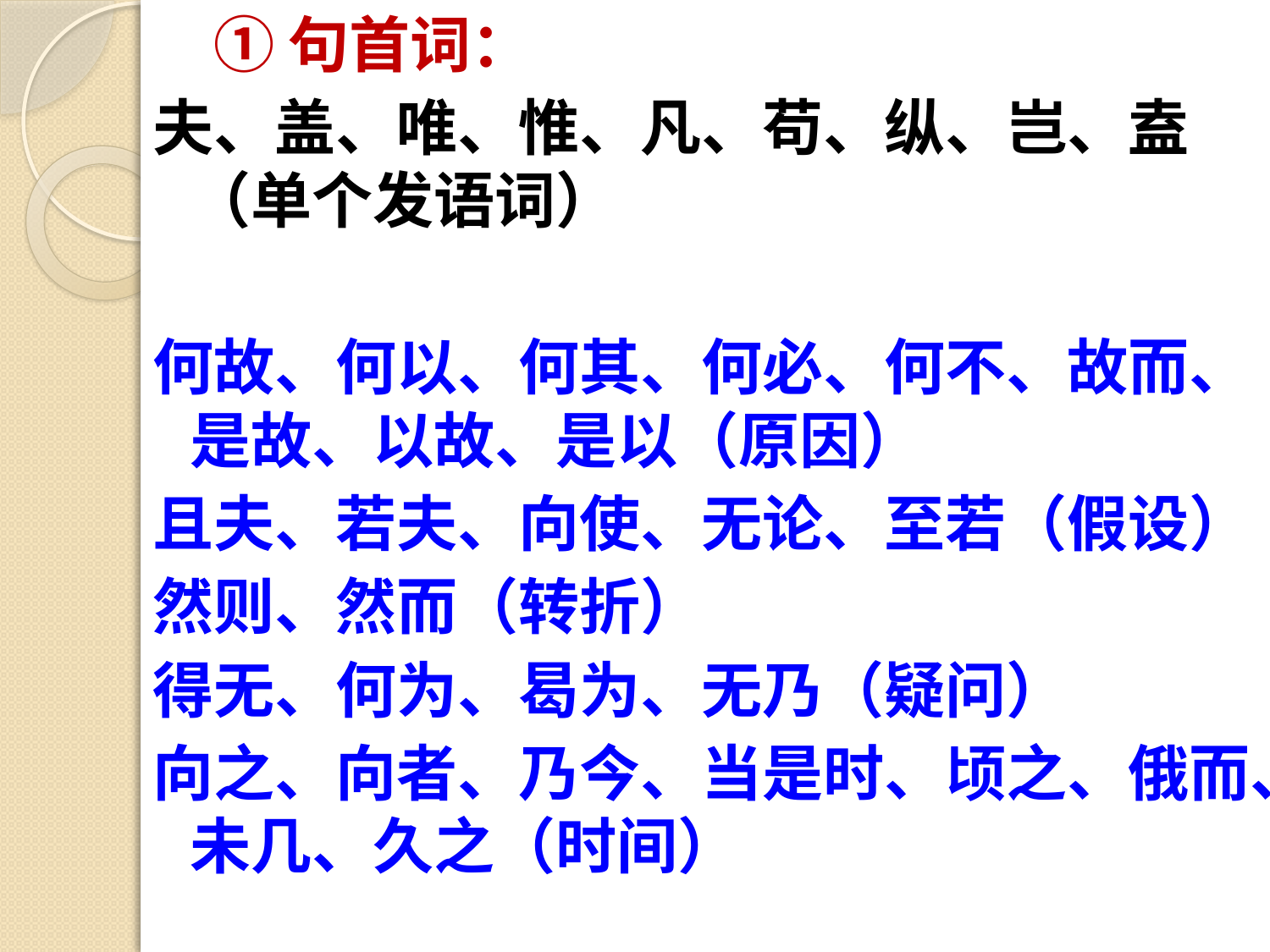

① 句首词：
夫、盖、唯、惟、凡、苟、纵、岂、盍（单个发语词）

何故、何以、何其、何必、何不、故而、是故、以故、是以（原因）
且夫、若夫、向使、无论、至若（假设）
然则、然而（转折）
得无、何为、曷为、无乃（疑问）
向之、向者、乃今、当是时、顷之、俄而、未几、久之（时间）